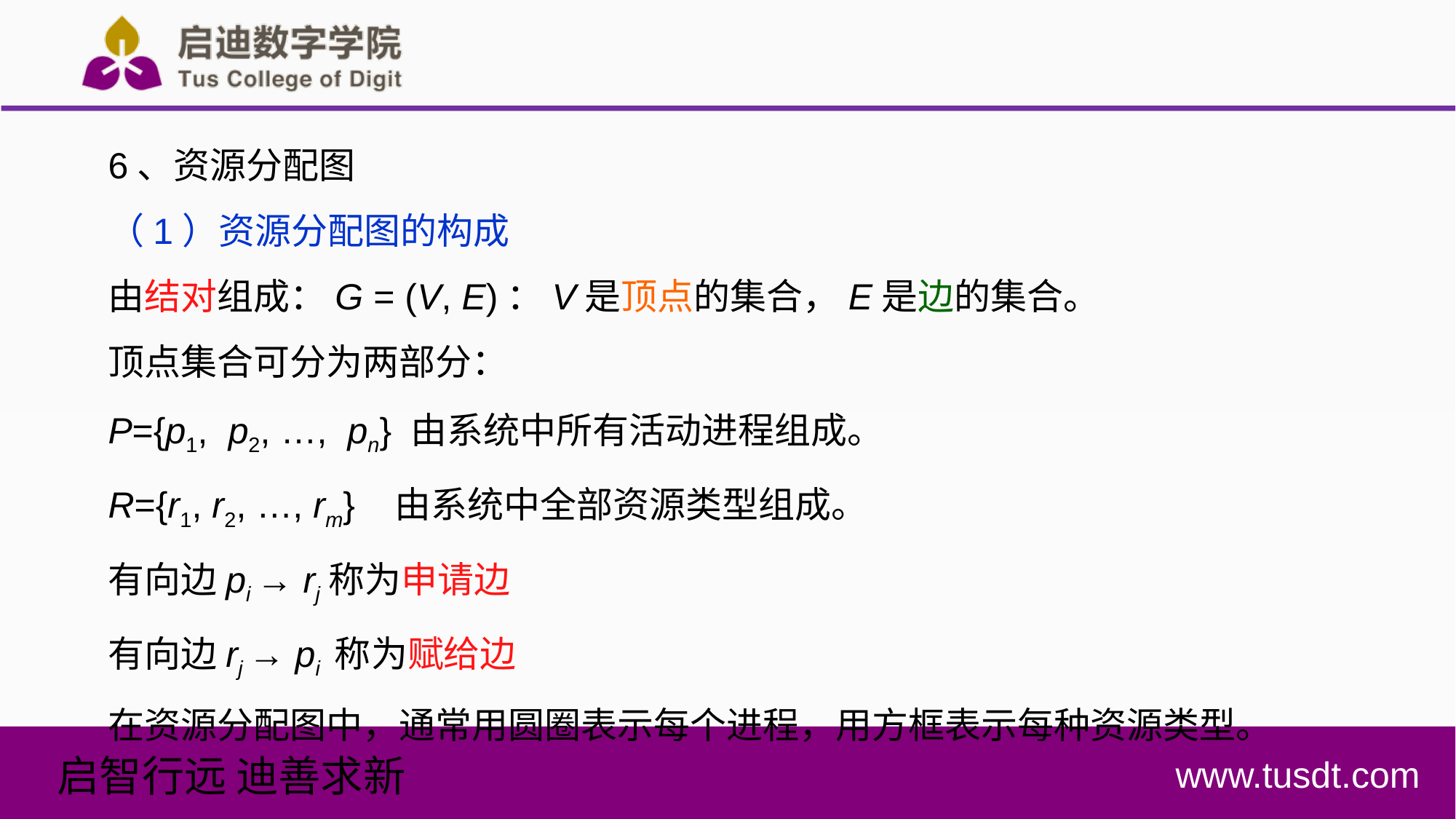

6、资源分配图
（1）资源分配图的构成
由结对组成：G = (V, E)：V是顶点的集合，E是边的集合。
顶点集合可分为两部分：
P={p1,  p2, …,  pn} 由系统中所有活动进程组成。
R={r1, r2, …, rm}   由系统中全部资源类型组成。
有向边pi → rj称为申请边
有向边rj → pi 称为赋给边
在资源分配图中，通常用圆圈表示每个进程，用方框表示每种资源类型。